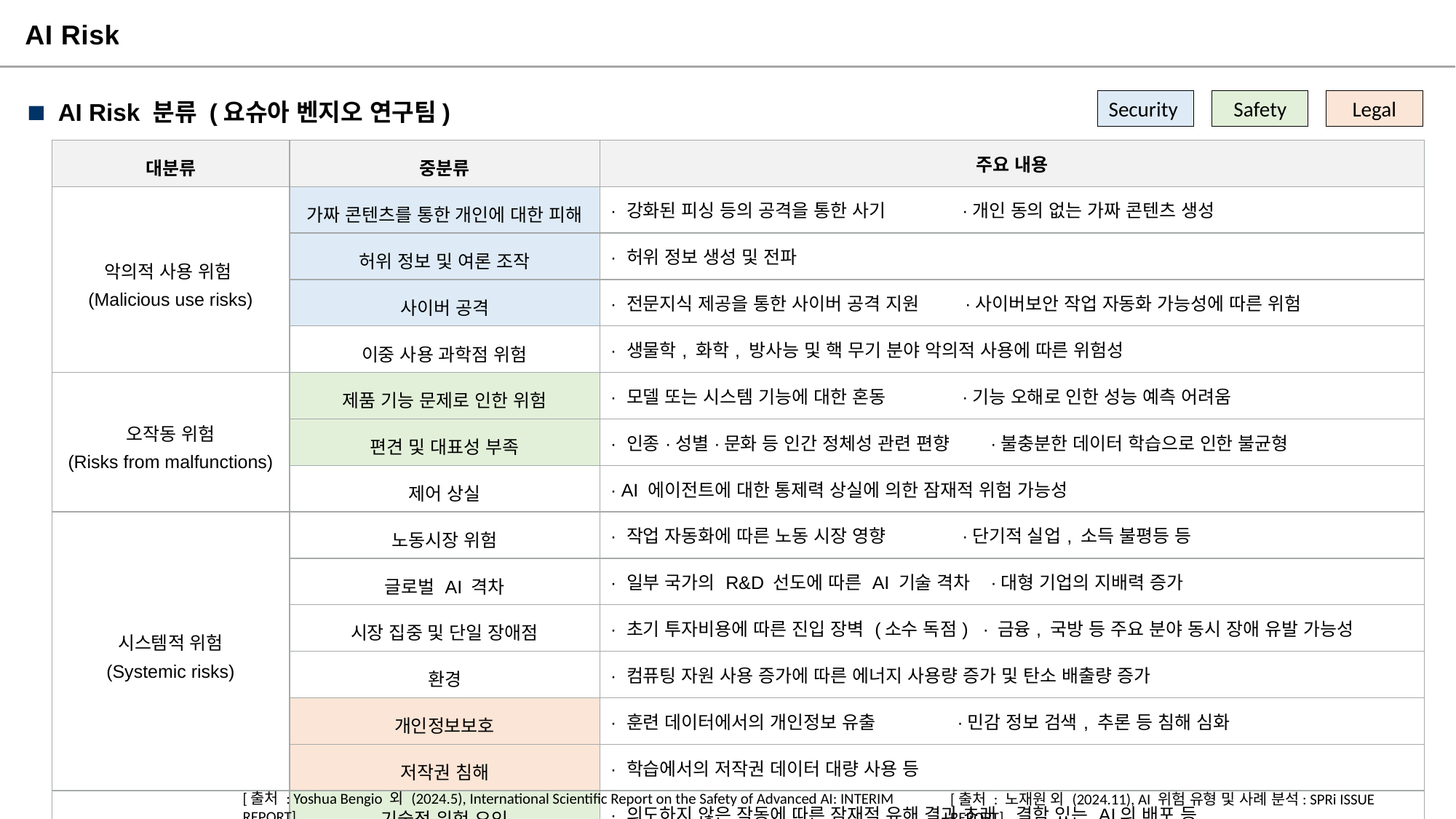

# AI Risk
AI Risk 분류 (요슈아 벤지오 연구팀)
Legal
Security
Safety
| 대분류 | 중분류 | 주요 내용 |
| --- | --- | --- |
| 악의적 사용 위험 (Malicious use risks) | 가짜 콘텐츠를 통한 개인에 대한 피해 | ∙ 강화된 피싱 등의 공격을 통한 사기 ∙ 개인 동의 없는 가짜 콘텐츠 생성 |
|  | 허위 정보 및 여론 조작 | ∙ 허위 정보 생성 및 전파 |
|  | 사이버 공격 | ∙ 전문지식 제공을 통한 사이버 공격 지원 ∙ 사이버보안 작업 자동화 가능성에 따른 위험 |
|  | 이중 사용 과학점 위험 | ∙ 생물학, 화학, 방사능 및 핵 무기 분야 악의적 사용에 따른 위험성 |
| 오작동 위험 (Risks from malfunctions) | 제품 기능 문제로 인한 위험 | ∙ 모델 또는 시스템 기능에 대한 혼동 ∙ 기능 오해로 인한 성능 예측 어려움 |
|  | 편견 및 대표성 부족 | ∙ 인종·성별·문화 등 인간 정체성 관련 편향 ∙ 불충분한 데이터 학습으로 인한 불균형 |
|  | 제어 상실 | ∙ AI 에이전트에 대한 통제력 상실에 의한 잠재적 위험 가능성 |
| 시스템적 위험 (Systemic risks) | 노동시장 위험 | ∙ 작업 자동화에 따른 노동 시장 영향 ∙ 단기적 실업, 소득 불평등 등 |
|  | 글로벌 AI 격차 | ∙ 일부 국가의 R&D 선도에 따른 AI 기술 격차 ∙ 대형 기업의 지배력 증가 |
|  | 시장 집중 및 단일 장애점 | ∙ 초기 투자비용에 따른 진입 장벽 (소수 독점) ∙ 금융, 국방 등 주요 분야 동시 장애 유발 가능성 |
|  | 환경 | ∙ 컴퓨팅 자원 사용 증가에 따른 에너지 사용량 증가 및 탄소 배출량 증가 |
|  | 개인정보보호 | ∙ 훈련 데이터에서의 개인정보 유출 ∙ 민감 정보 검색, 추론 등 침해 심화 |
|  | 저작권 침해 | ∙ 학습에서의 저작권 데이터 대량 사용 등 |
| 교차 위험 요인 (Cross-cutting risk factors) | 기술적 위험 요인 | ∙ 의도하지 않은 작동에 따른 잠재적 유해 결과 초래, 결함 있는 AI의 배포 등 |
|  | 사회적 위험 요인 | ∙ 빠른 발전 속도 대비 규제의 부족 ∙ 책임 소재 결정의 어려움 등 |
[출처 : Yoshua Bengio 외 (2024.5), International Scientific Report on the Safety of Advanced AI: INTERIM REPORT]
[출처 : 노재원 외 (2024.11), AI 위험 유형 및 사례 분석: SPRi ISSUE REPORT]